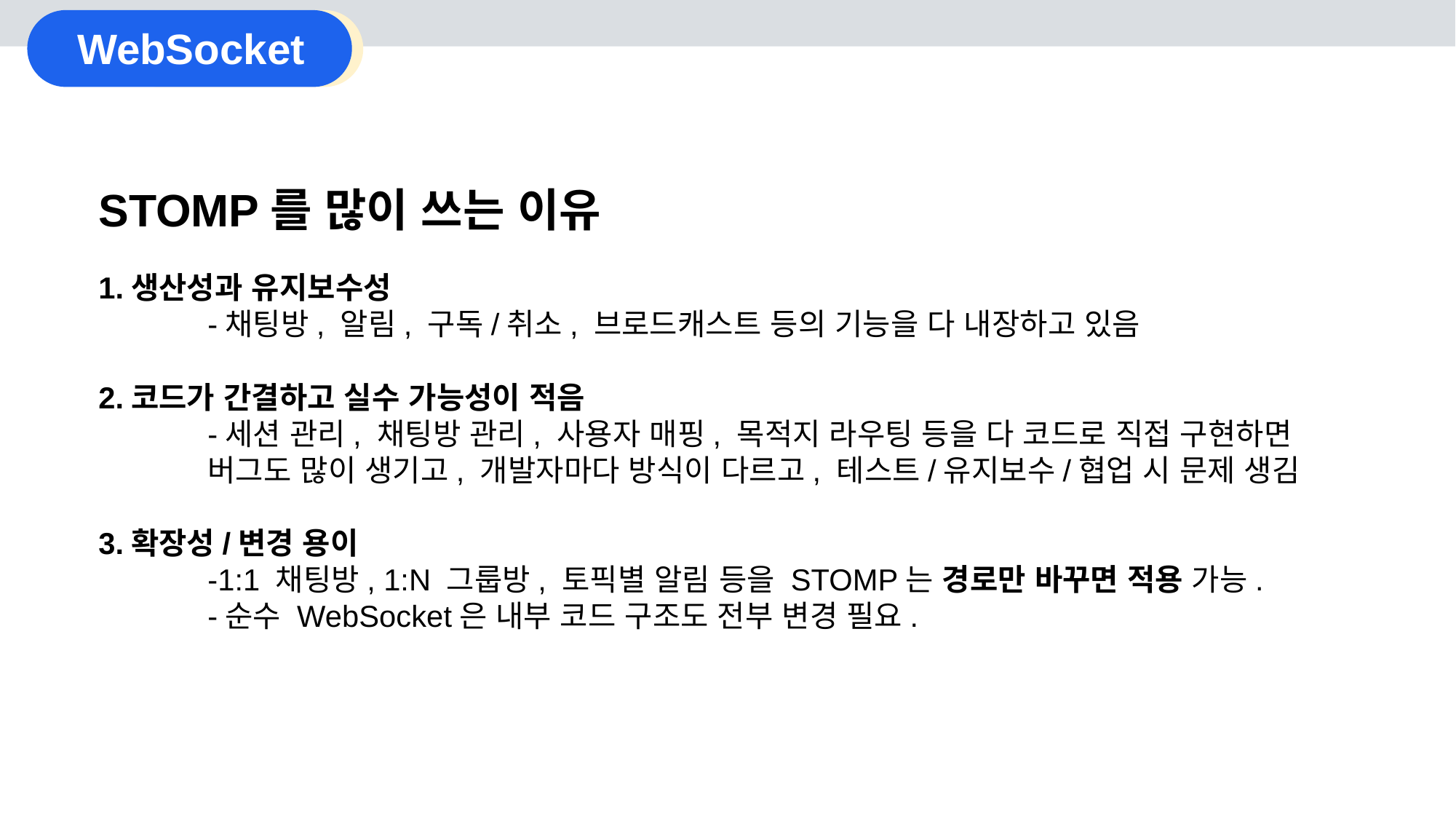

STOMP를 많이 쓰는 이유

1.생산성과 유지보수성
	-채팅방, 알림, 구독/취소, 브로드캐스트 등의 기능을 다 내장하고 있음

2.코드가 간결하고 실수 가능성이 적음
	-세션 관리, 채팅방 관리, 사용자 매핑, 목적지 라우팅 등을 다 코드로 직접 구현하면
	버그도 많이 생기고, 개발자마다 방식이 다르고, 테스트/유지보수/협업 시 문제 생김

3.확장성/변경 용이
	-1:1 채팅방, 1:N 그룹방, 토픽별 알림 등을 STOMP는 경로만 바꾸면 적용 가능.
	-순수 WebSocket은 내부 코드 구조도 전부 변경 필요.